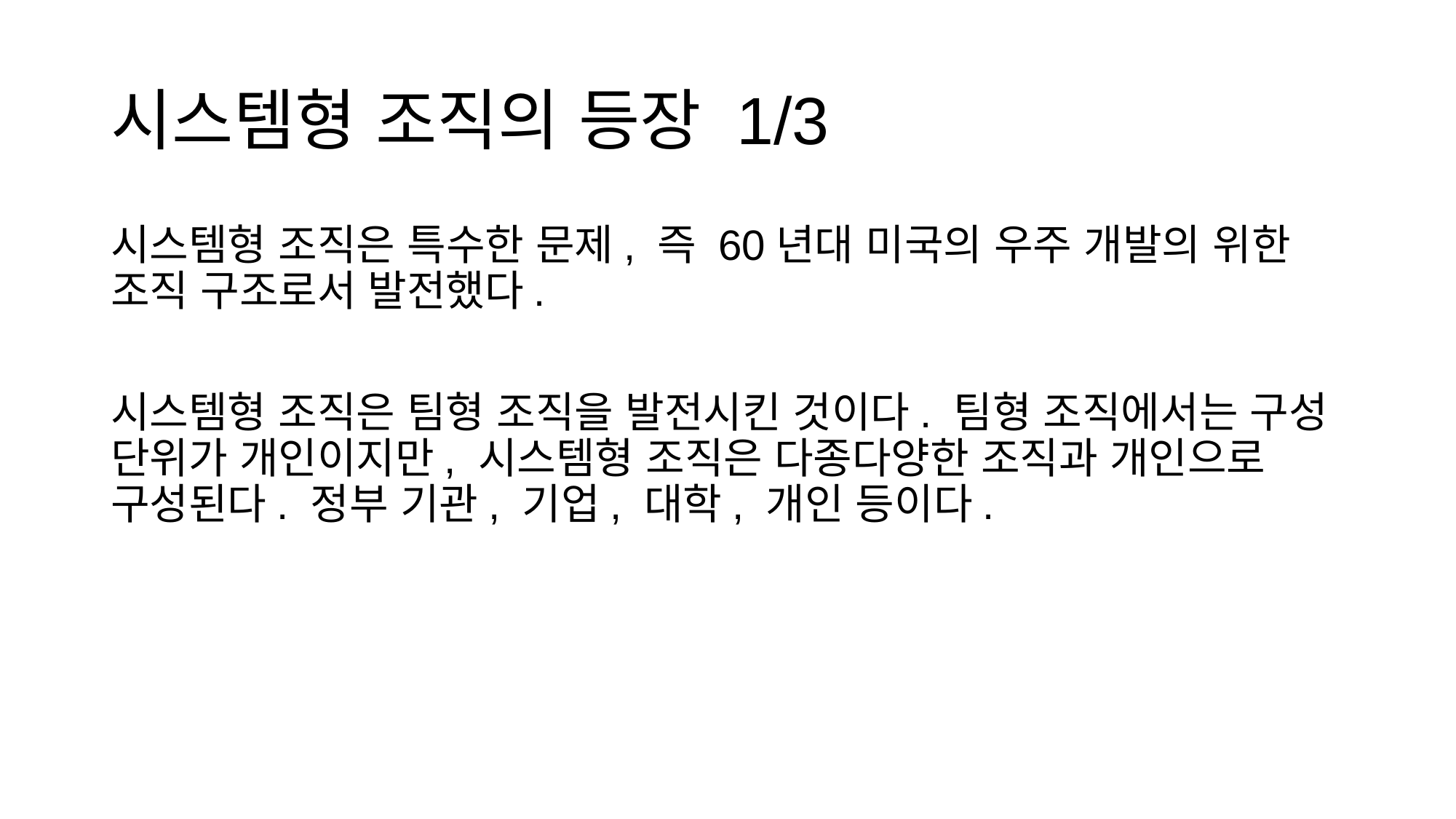

# 시스템형 조직의 등장 1/3
시스템형 조직은 특수한 문제, 즉 60년대 미국의 우주 개발의 위한 조직 구조로서 발전했다.

시스템형 조직은 팀형 조직을 발전시킨 것이다. 팀형 조직에서는 구성 단위가 개인이지만, 시스템형 조직은 다종다양한 조직과 개인으로 구성된다. 정부 기관, 기업, 대학, 개인 등이다.